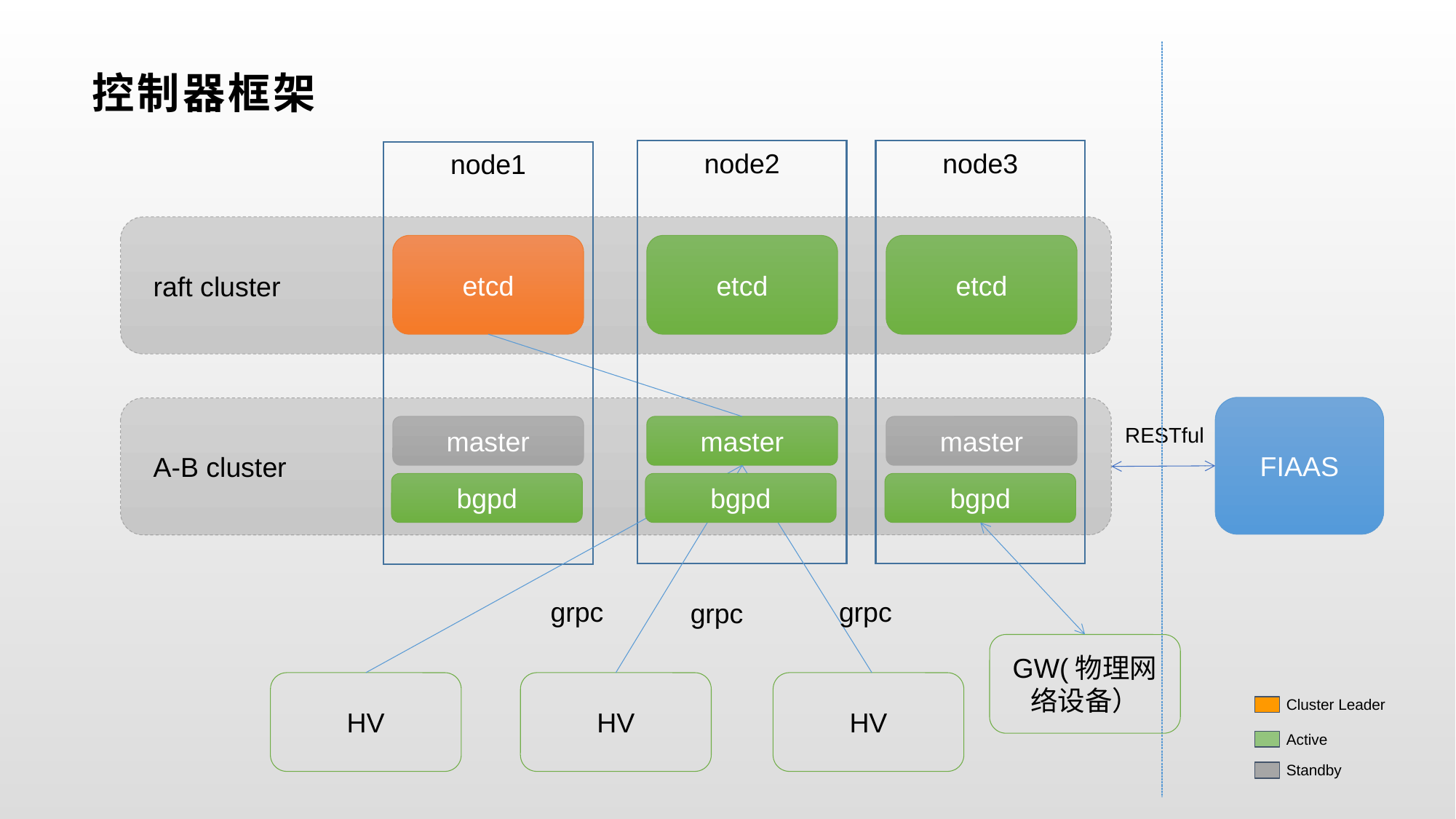

# 控制器框架
node2
node3
node1
  raft cluster
etcd
etcd
etcd
FIAAS
  A-B cluster
master
master
master
RESTful
bgpd
bgpd
bgpd
grpc
grpc
grpc
GW(物理网络设备）
HV
HV
HV
Cluster Leader

Active

Standby